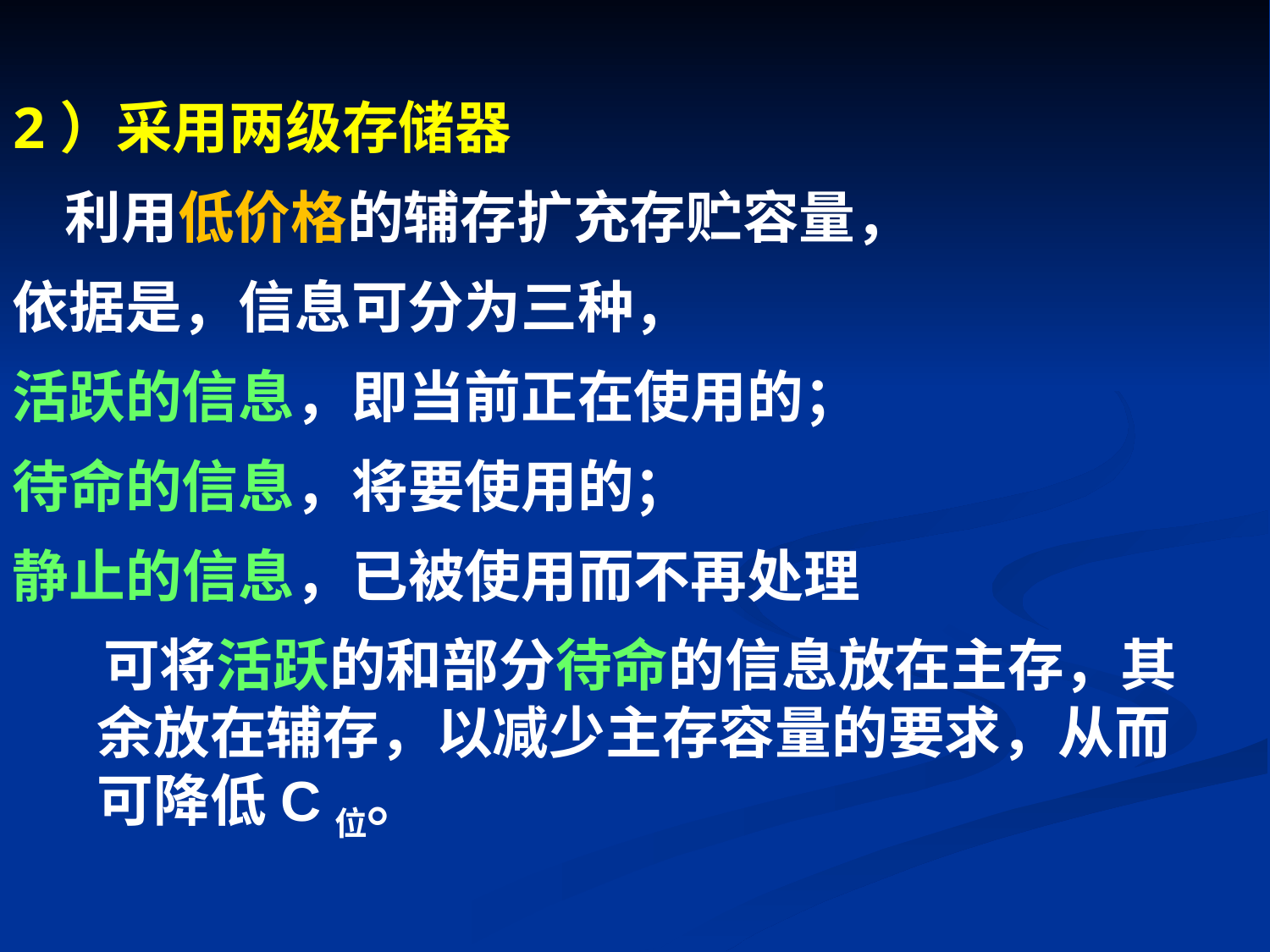

2）采用两级存储器
   利用低价格的辅存扩充存贮容量，
依据是，信息可分为三种，
活跃的信息，即当前正在使用的；
待命的信息，将要使用的；
静止的信息，已被使用而不再处理
      可将活跃的和部分待命的信息放在主存，其余放在辅存，以减少主存容量的要求，从而可降低C位。